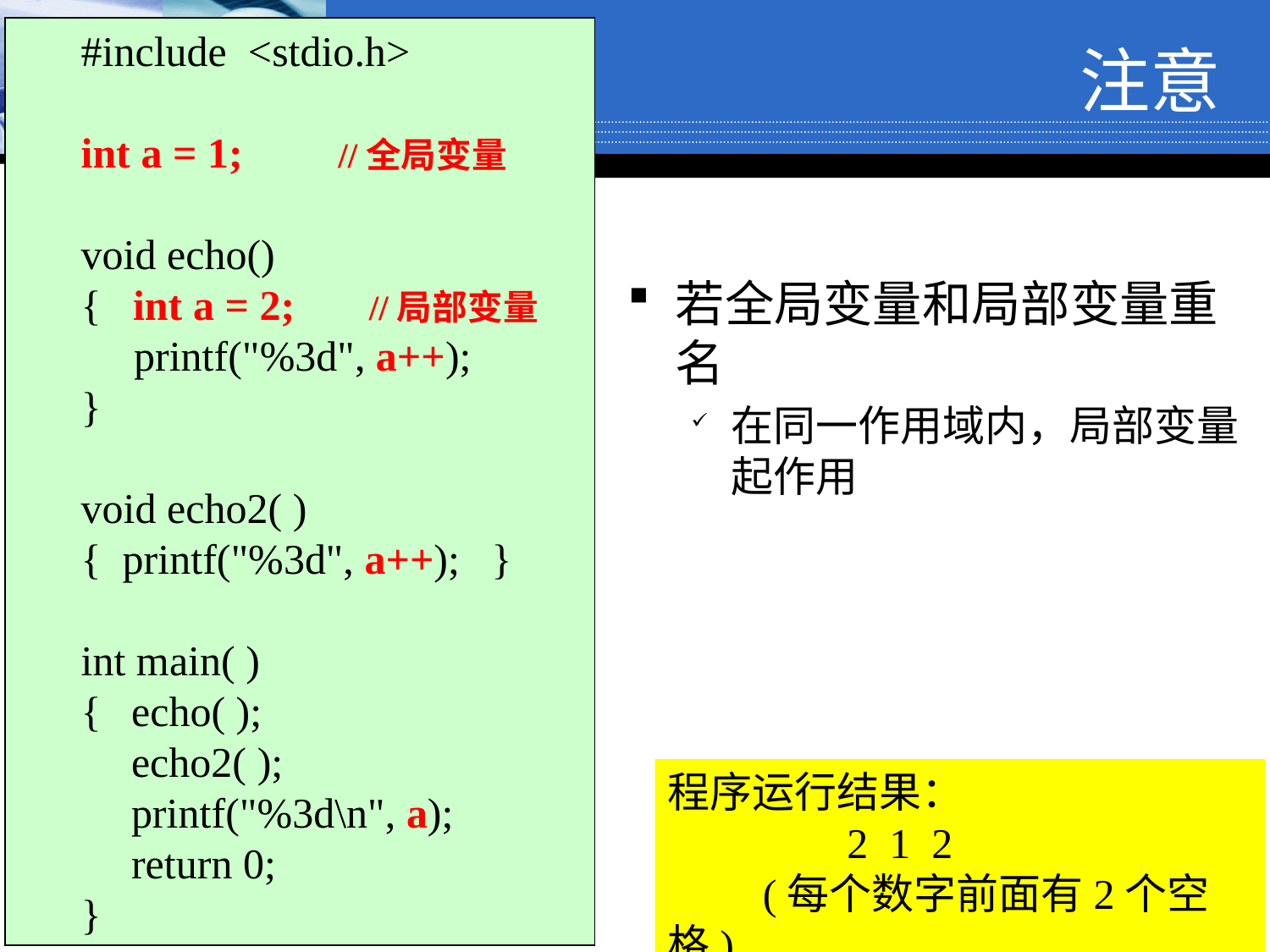

#include  <stdio.h>

int a = 1;         //全局变量

void echo()
{   int a = 2;       //局部变量
     printf("%3d", a++);
}

void echo2( )
{  printf("%3d", a++);   }

int main( )
{	 echo( );
	 echo2( );
	 printf("%3d\n", a);
	 return 0;
}
注意
若全局变量和局部变量重名
在同一作用域内，局部变量起作用

程序运行结果：
	　2  1  2
         (每个数字前面有2个空格)